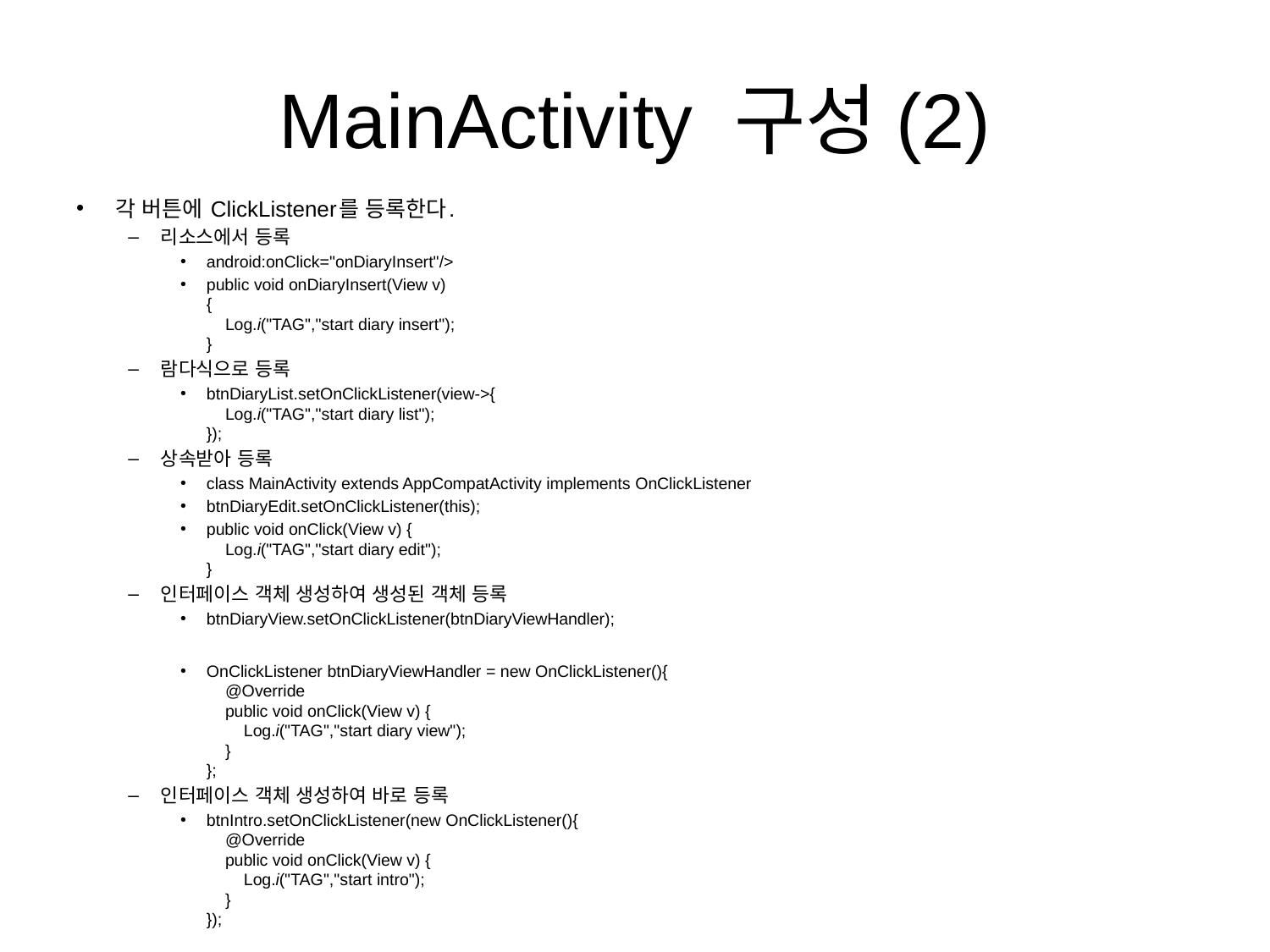

# MainActivity 구성(2)
각 버튼에 ClickListener를 등록한다.
리소스에서 등록
android:onClick="onDiaryInsert"/>
public void onDiaryInsert(View v)
{
    Log.i("TAG","start diary insert");
}
람다식으로 등록
btnDiaryList.setOnClickListener(view->{
    Log.i("TAG","start diary list");
});
상속받아 등록
class MainActivity extends AppCompatActivity implements OnClickListener
btnDiaryEdit.setOnClickListener(this);
public void onClick(View v) {
    Log.i("TAG","start diary edit");
}
인터페이스 객체 생성하여 생성된 객체 등록
btnDiaryView.setOnClickListener(btnDiaryViewHandler);

OnClickListener btnDiaryViewHandler = new OnClickListener(){
    @Override
    public void onClick(View v) {
        Log.i("TAG","start diary view");
    }
};
인터페이스 객체 생성하여 바로 등록
btnIntro.setOnClickListener(new OnClickListener(){
    @Override
    public void onClick(View v) {
        Log.i("TAG","start intro");
    }
});